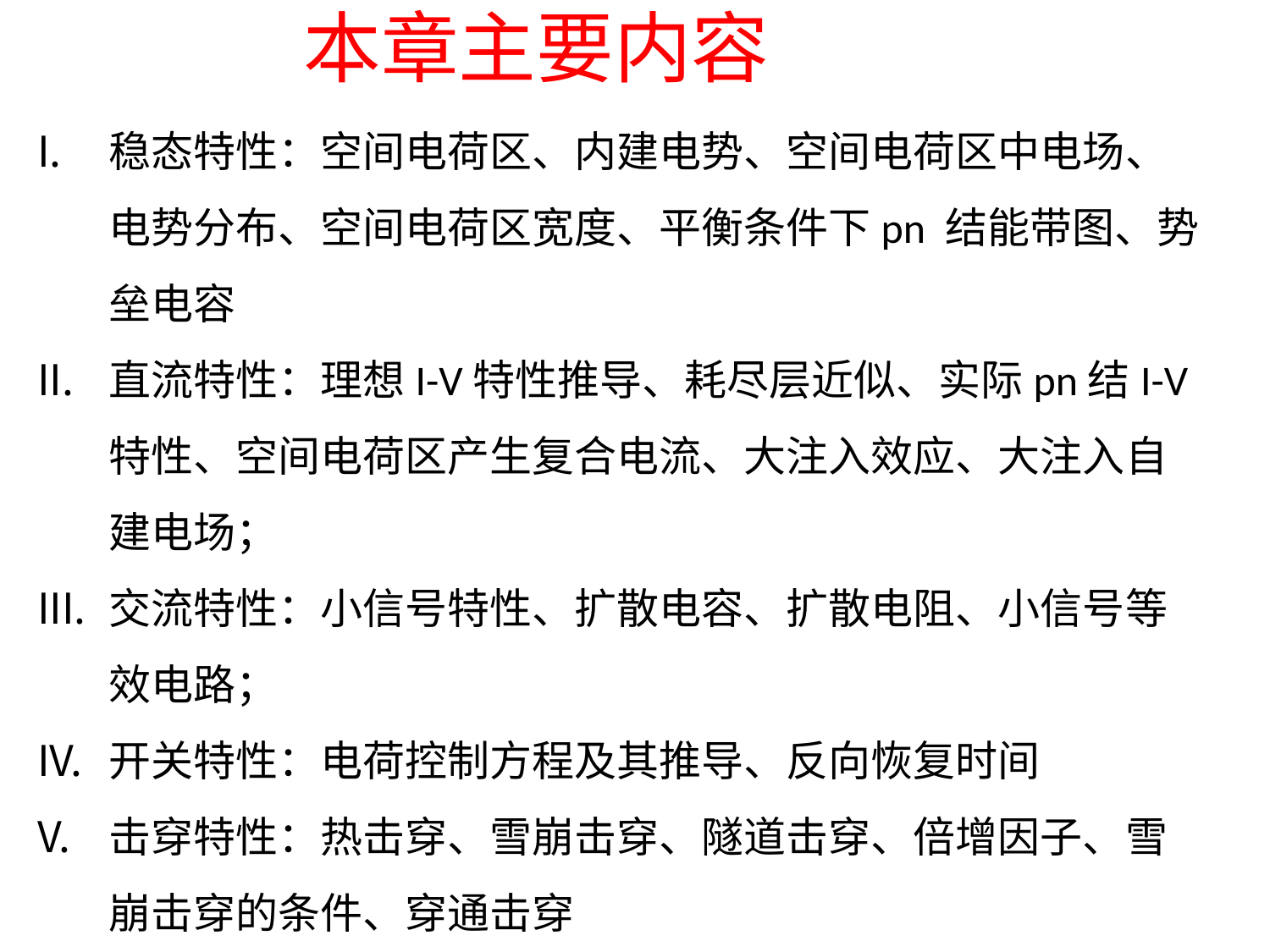

# 本章主要内容
稳态特性：空间电荷区、内建电势、空间电荷区中电场、电势分布、空间电荷区宽度、平衡条件下pn 结能带图、势垒电容
直流特性：理想I-V特性推导、耗尽层近似、实际pn结I-V特性、空间电荷区产生复合电流、大注入效应、大注入自建电场；
交流特性：小信号特性、扩散电容、扩散电阻、小信号等效电路；
开关特性：电荷控制方程及其推导、反向恢复时间
击穿特性：热击穿、雪崩击穿、隧道击穿、倍增因子、雪崩击穿的条件、穿通击穿
35